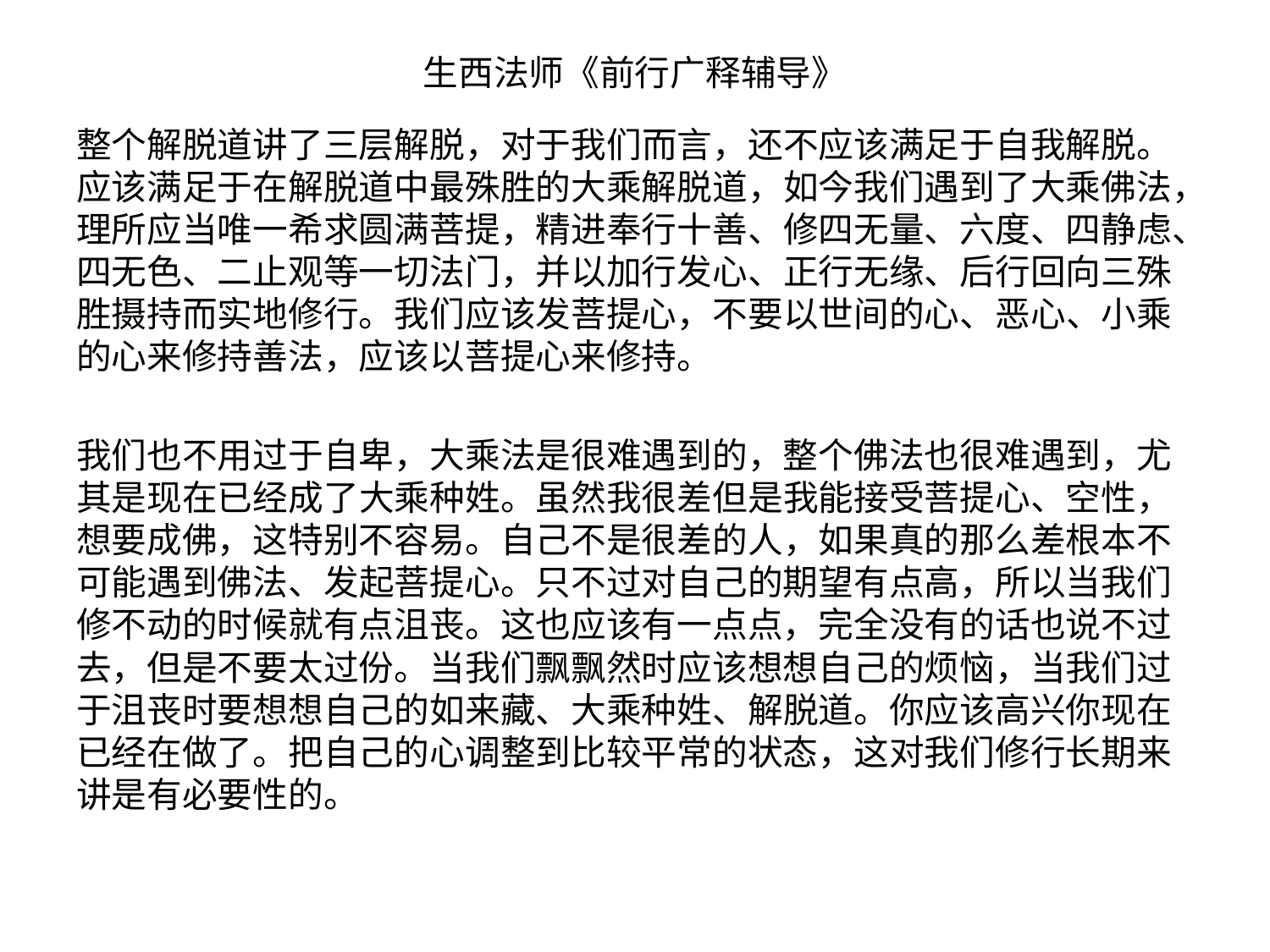

# 生西法师《前行广释辅导》
整个解脱道讲了三层解脱，对于我们而言，还不应该满足于自我解脱。应该满足于在解脱道中最殊胜的大乘解脱道，如今我们遇到了大乘佛法，理所应当唯一希求圆满菩提，精进奉行十善、修四无量、六度、四静虑、四无色、二止观等一切法门，并以加行发心、正行无缘、后行回向三殊胜摄持而实地修行。我们应该发菩提心，不要以世间的心、恶心、小乘的心来修持善法，应该以菩提心来修持。

我们也不用过于自卑，大乘法是很难遇到的，整个佛法也很难遇到，尤其是现在已经成了大乘种姓。虽然我很差但是我能接受菩提心、空性，想要成佛，这特别不容易。自己不是很差的人，如果真的那么差根本不可能遇到佛法、发起菩提心。只不过对自己的期望有点高，所以当我们修不动的时候就有点沮丧。这也应该有一点点，完全没有的话也说不过去，但是不要太过份。当我们飘飘然时应该想想自己的烦恼，当我们过于沮丧时要想想自己的如来藏、大乘种姓、解脱道。你应该高兴你现在已经在做了。把自己的心调整到比较平常的状态，这对我们修行长期来讲是有必要性的。